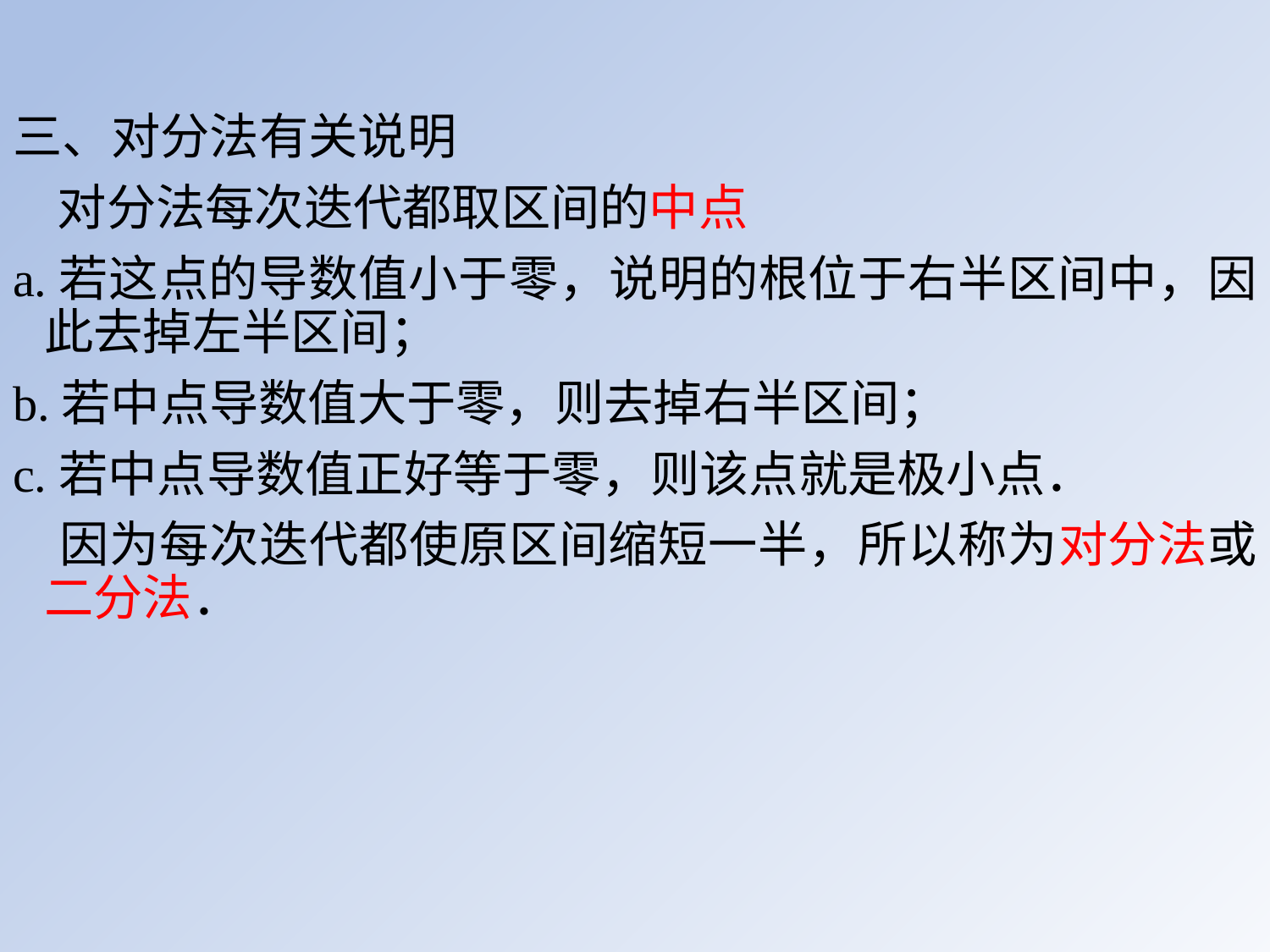

三、对分法有关说明
   对分法每次迭代都取区间的中点
a.若这点的导数值小于零，说明的根位于右半区间中，因此去掉左半区间；
b.若中点导数值大于零，则去掉右半区间；
c.若中点导数值正好等于零，则该点就是极小点．
   因为每次迭代都使原区间缩短一半，所以称为对分法或二分法．